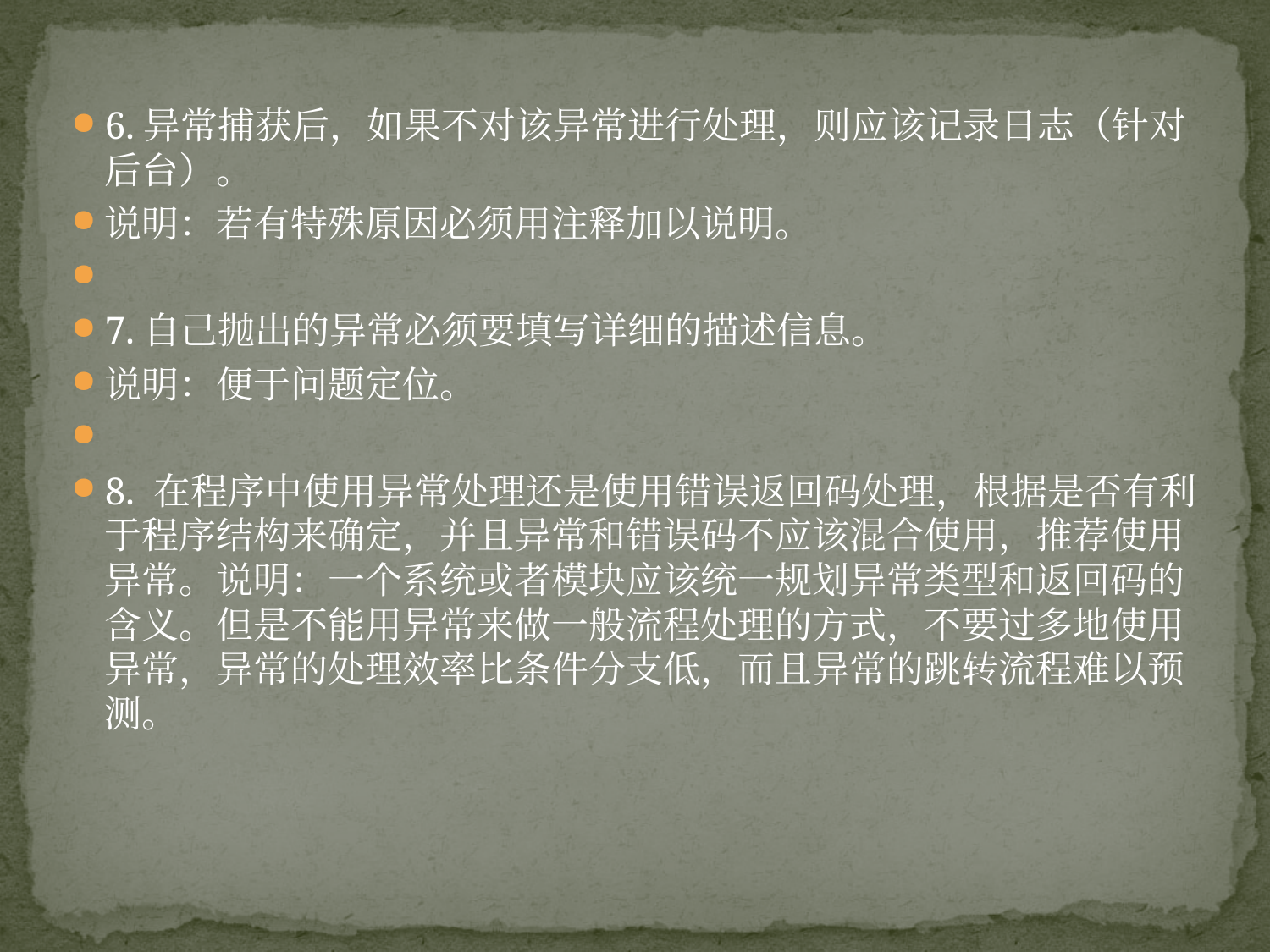

6.异常捕获后，如果不对该异常进行处理，则应该记录日志（针对后台）。
说明：若有特殊原因必须用注释加以说明。

7.自己抛出的异常必须要填写详细的描述信息。
说明：便于问题定位。

8. 在程序中使用异常处理还是使用错误返回码处理，根据是否有利于程序结构来确定，并且异常和错误码不应该混合使用，推荐使用异常。说明：一个系统或者模块应该统一规划异常类型和返回码的含义。但是不能用异常来做一般流程处理的方式，不要过多地使用异常，异常的处理效率比条件分支低，而且异常的跳转流程难以预测。